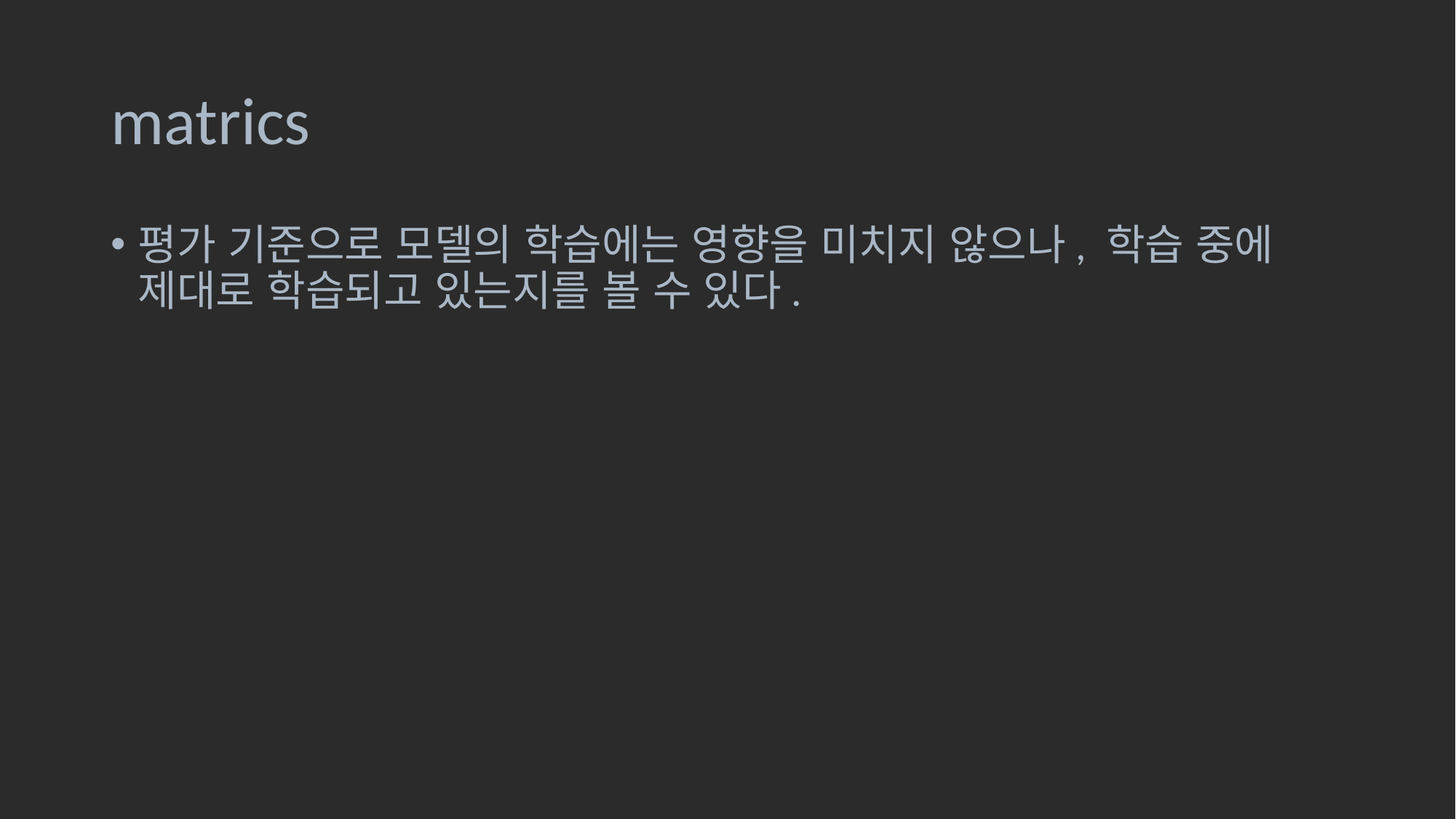

# matrics
평가 기준으로 모델의 학습에는 영향을 미치지 않으나, 학습 중에 제대로 학습되고 있는지를 볼 수 있다.